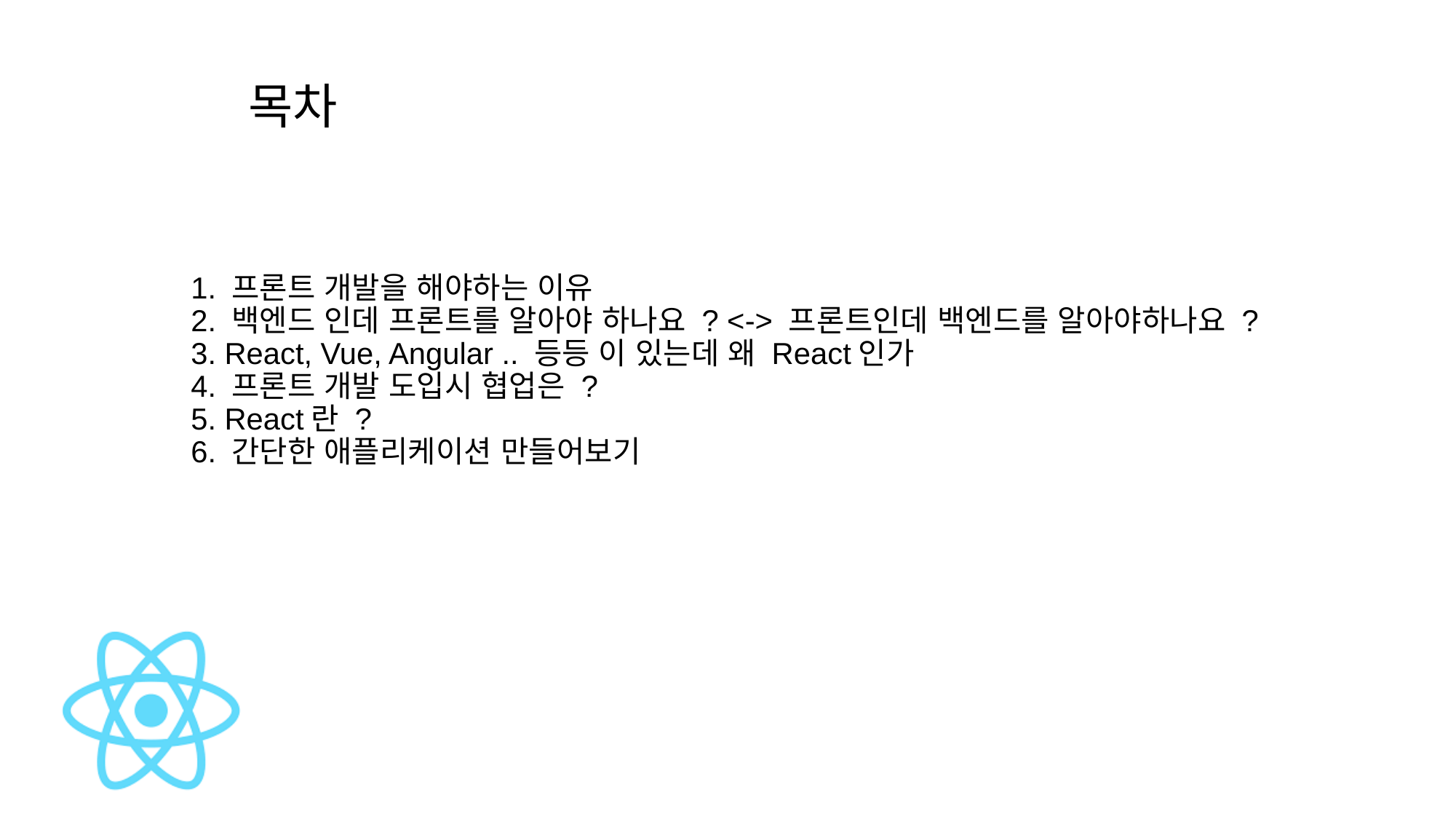

목차

1. 프론트 개발을 해야하는 이유
2. 백엔드 인데 프론트를 알아야 하나요 ? <-> 프론트인데 백엔드를 알아야하나요 ?
3. React, Vue, Angular .. 등등 이 있는데 왜 React인가
4. 프론트 개발 도입시 협업은 ?
5. React란 ?
6. 간단한 애플리케이션 만들어보기